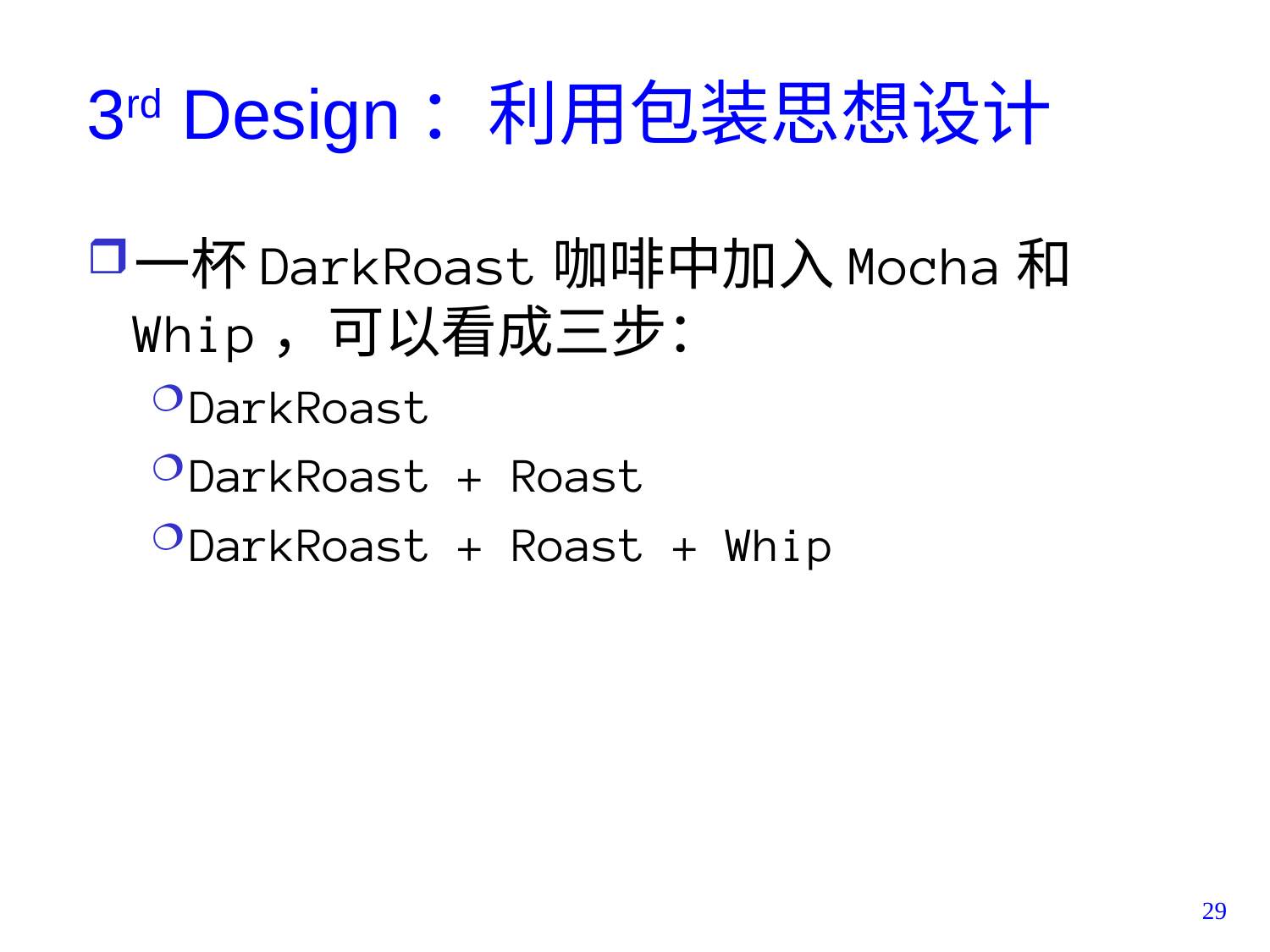

# 3rd Design：利用包装思想设计
一杯DarkRoast咖啡中加入Mocha和Whip，可以看成三步：
DarkRoast
DarkRoast + Roast
DarkRoast + Roast + Whip

29